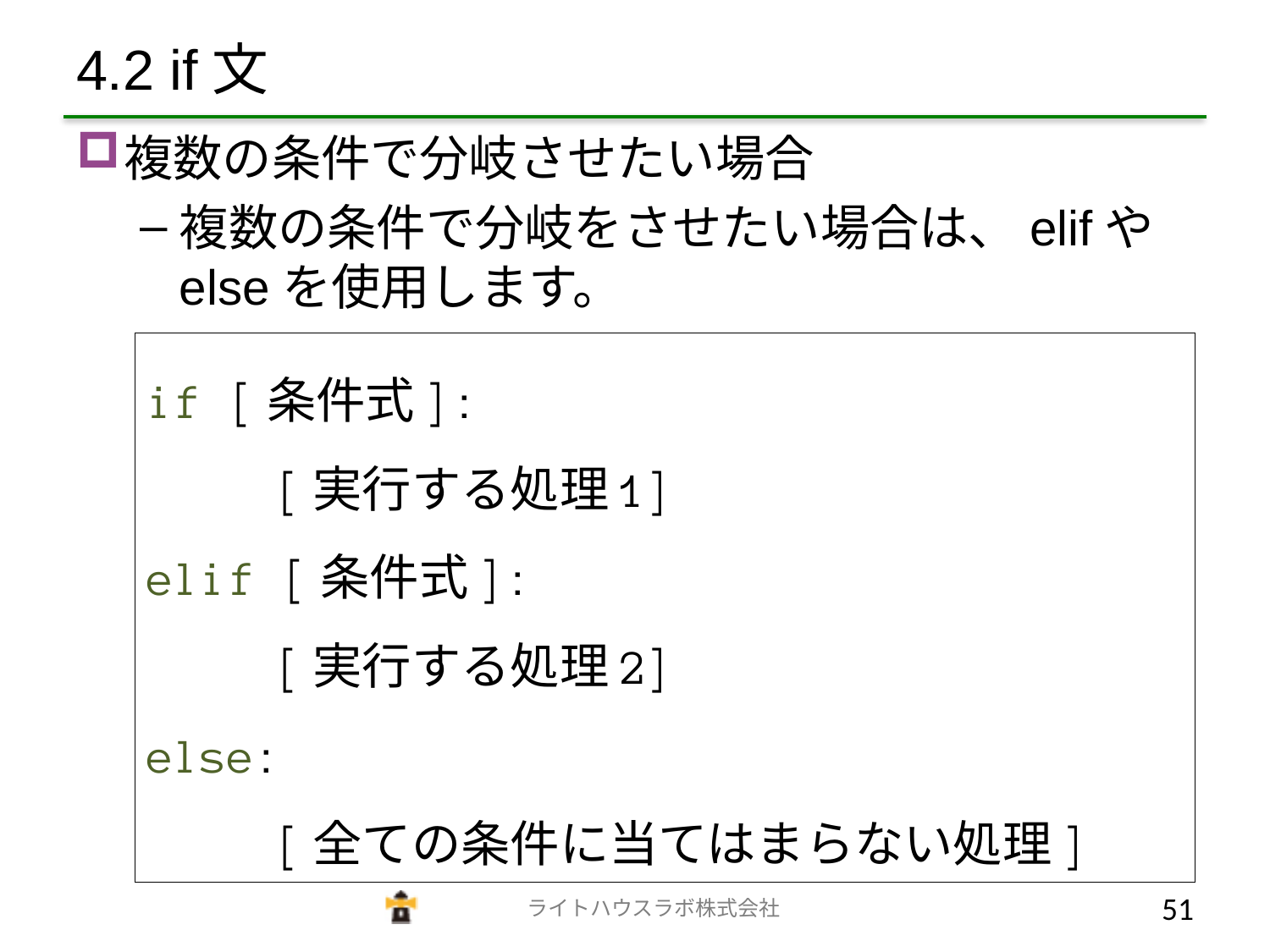

# 4.2 if文
複数の条件で分岐させたい場合
複数の条件で分岐をさせたい場合は、elifやelseを使用します。

if [条件式]:
	[実行する処理1]
elif [条件式]:
	[実行する処理2]
else:
	[全ての条件に当てはまらない処理]
　　　　　　　　　　　　　ライトハウスラボ株式会社
51